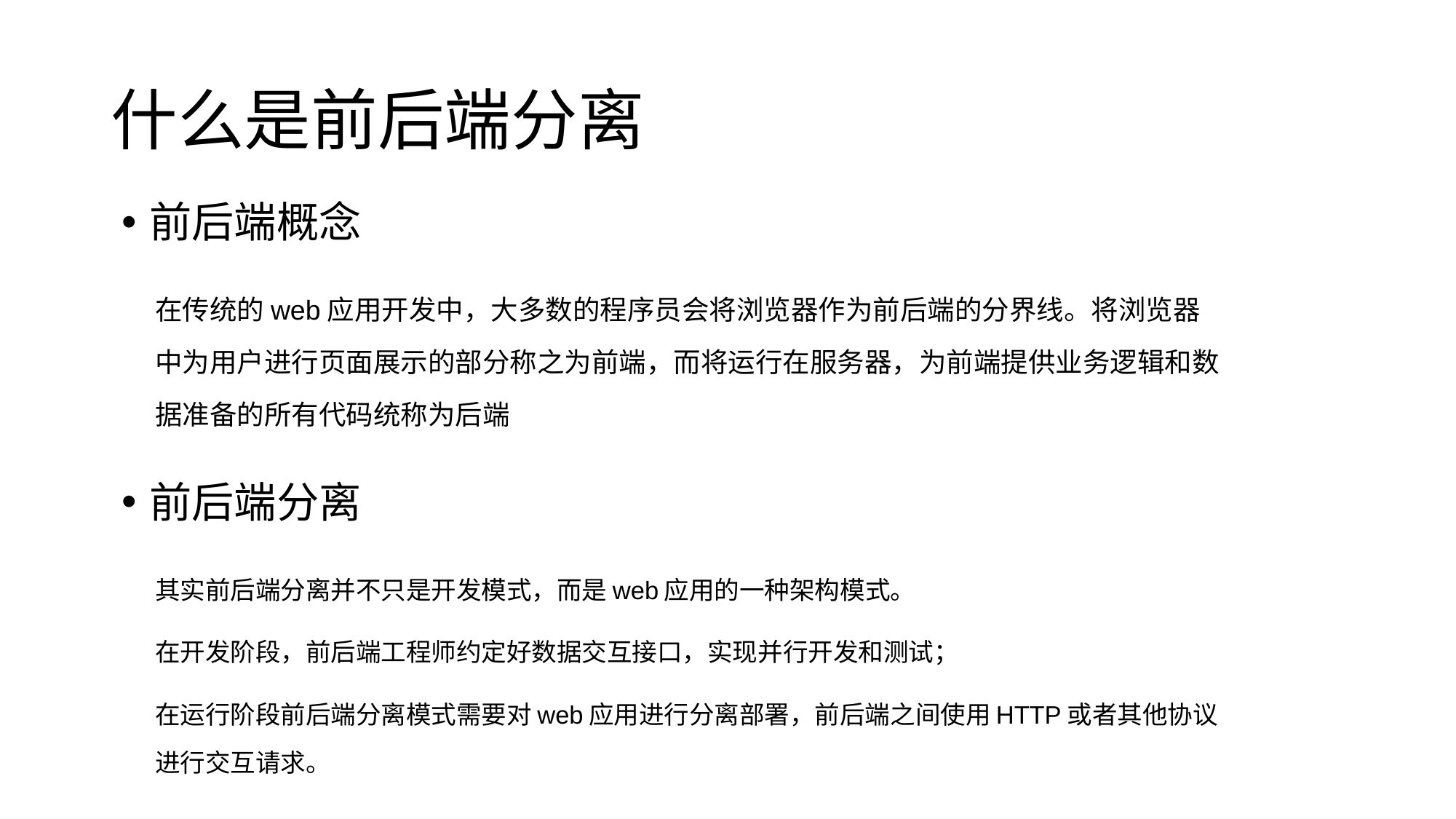

# 什么是前后端分离
前后端概念
在传统的web应用开发中，大多数的程序员会将浏览器作为前后端的分界线。将浏览器中为用户进行页面展示的部分称之为前端，而将运行在服务器，为前端提供业务逻辑和数据准备的所有代码统称为后端
前后端分离
其实前后端分离并不只是开发模式，而是web应用的一种架构模式。
在开发阶段，前后端工程师约定好数据交互接口，实现并行开发和测试；
在运行阶段前后端分离模式需要对web应用进行分离部署，前后端之间使用HTTP或者其他协议进行交互请求。